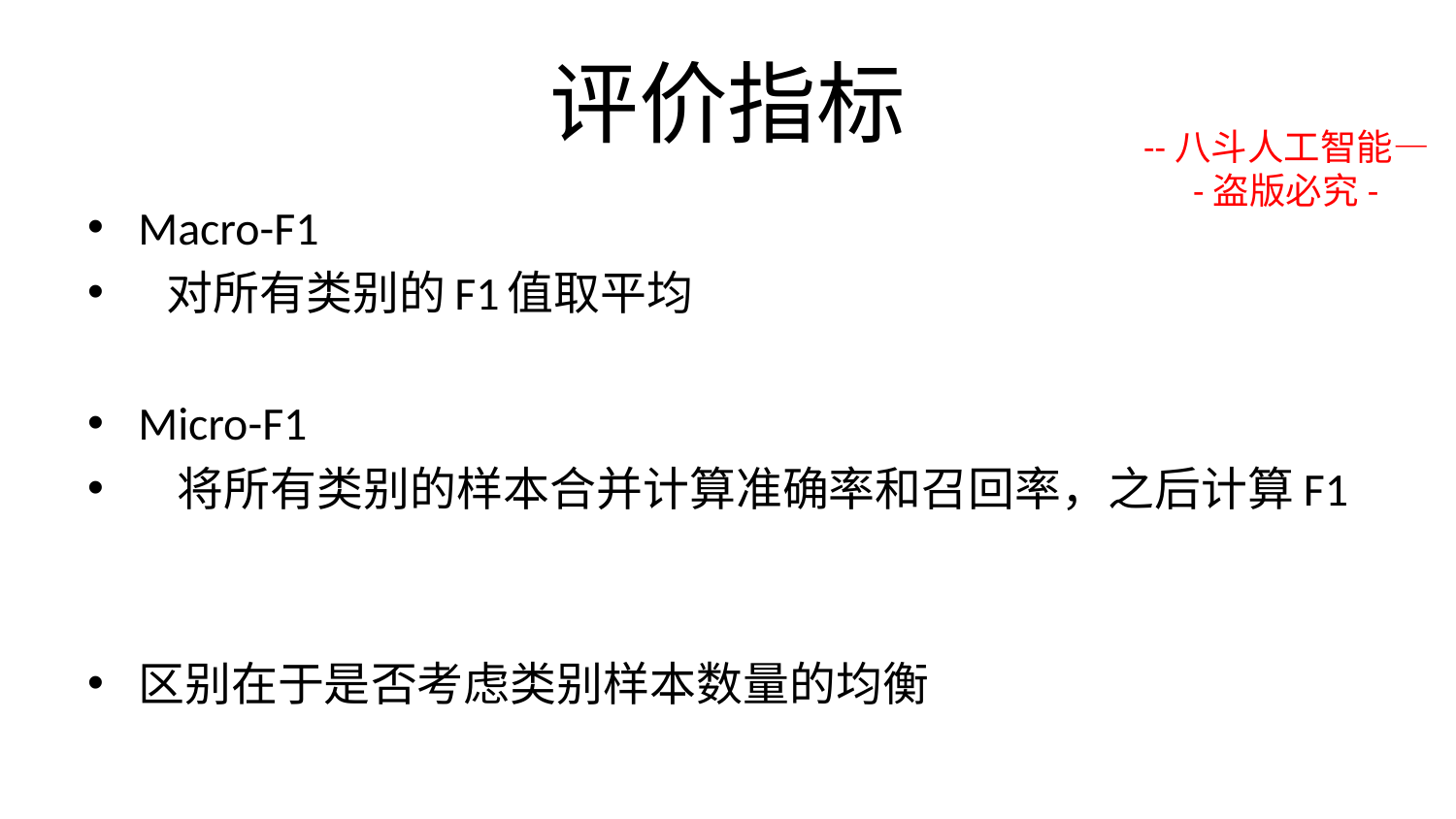

# 评价指标
--八斗人工智能—
      -盗版必究-
Macro-F1
  对所有类别的F1值取平均

Micro-F1
   将所有类别的样本合并计算准确率和召回率，之后计算F1

区别在于是否考虑类别样本数量的均衡